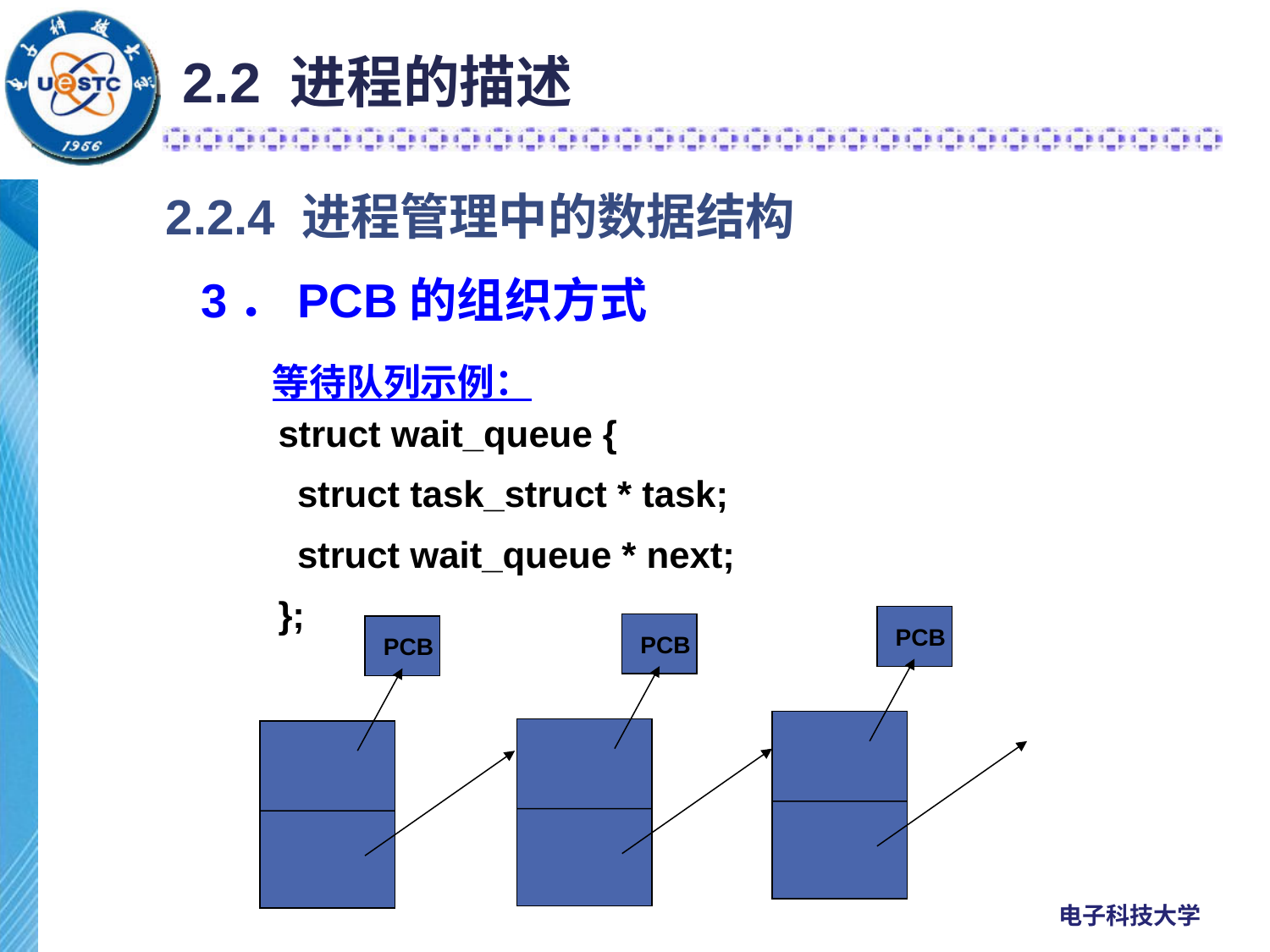

2.2 进程的描述
2.2.4 进程管理中的数据结构
 3．PCB的组织方式

等待队列示例：
struct wait_queue {
	struct task_struct * task;
	struct wait_queue * next;
};

PCB
PCB
PCB